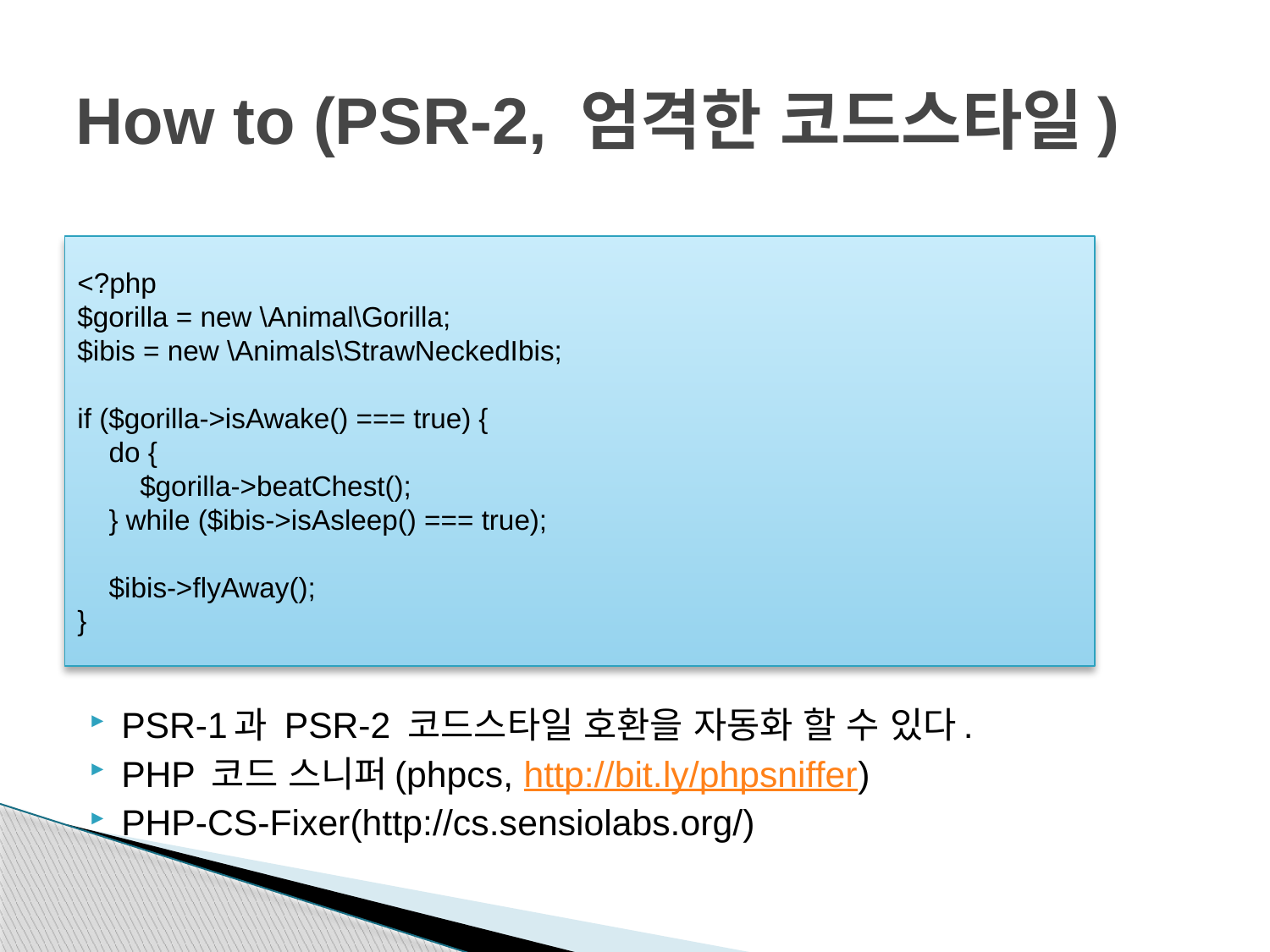

# How to (PSR-2, 엄격한 코드스타일)
<?php
$gorilla = new \Animal\Gorilla;
$ibis = new \Animals\StrawNeckedIbis;

if ($gorilla->isAwake() === true) {
    do {
        $gorilla->beatChest();
    } while ($ibis->isAsleep() === true);

    $ibis->flyAway();
}
PSR-1과 PSR-2 코드스타일 호환을 자동화 할 수 있다.
PHP 코드 스니퍼(phpcs, http://bit.ly/phpsniffer)
PHP-CS-Fixer(http://cs.sensiolabs.org/)